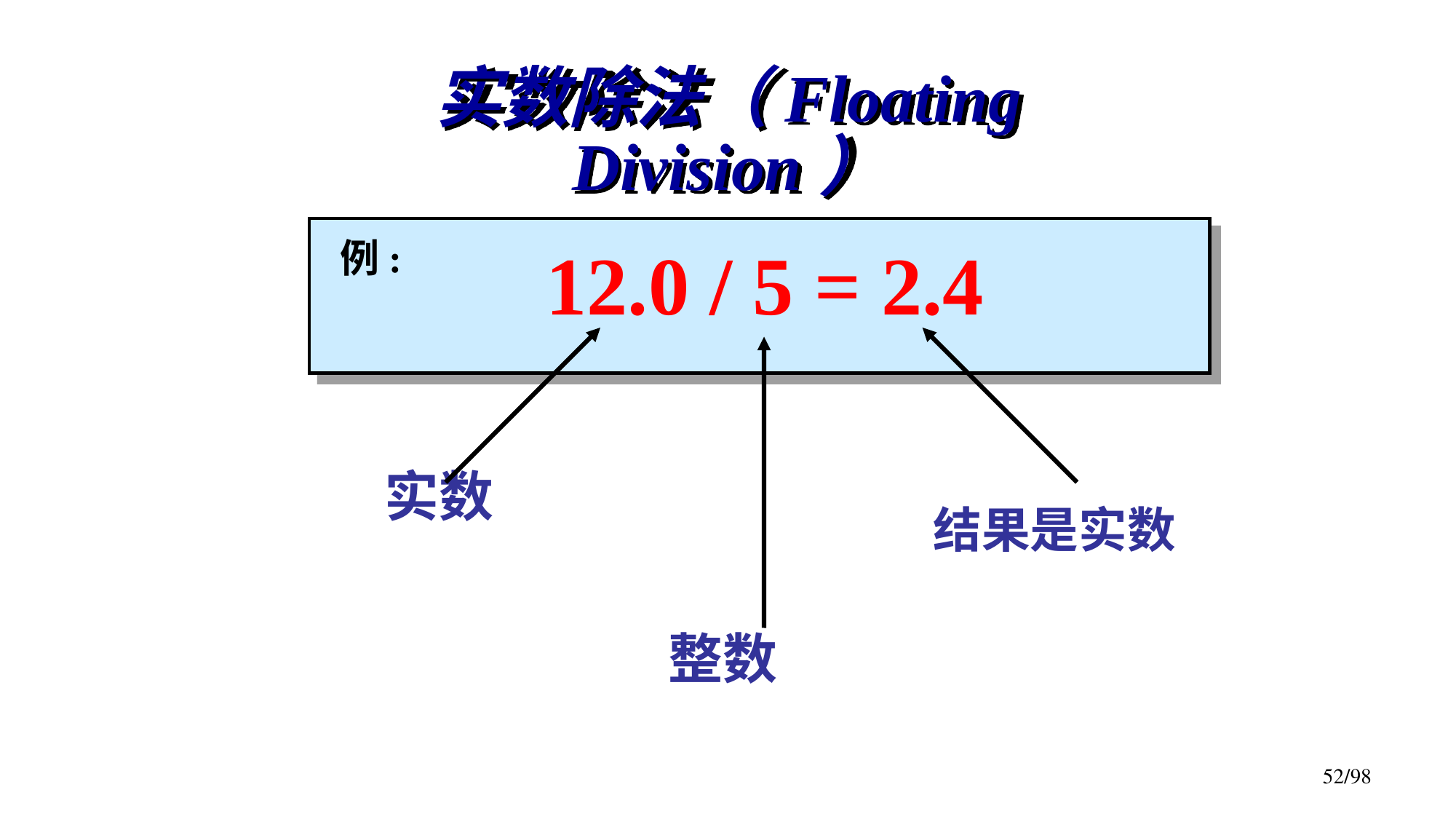

# 实数除法（Floating Division）
例:

12.0 / 5 = 2.4

实数

结果是实数

整数